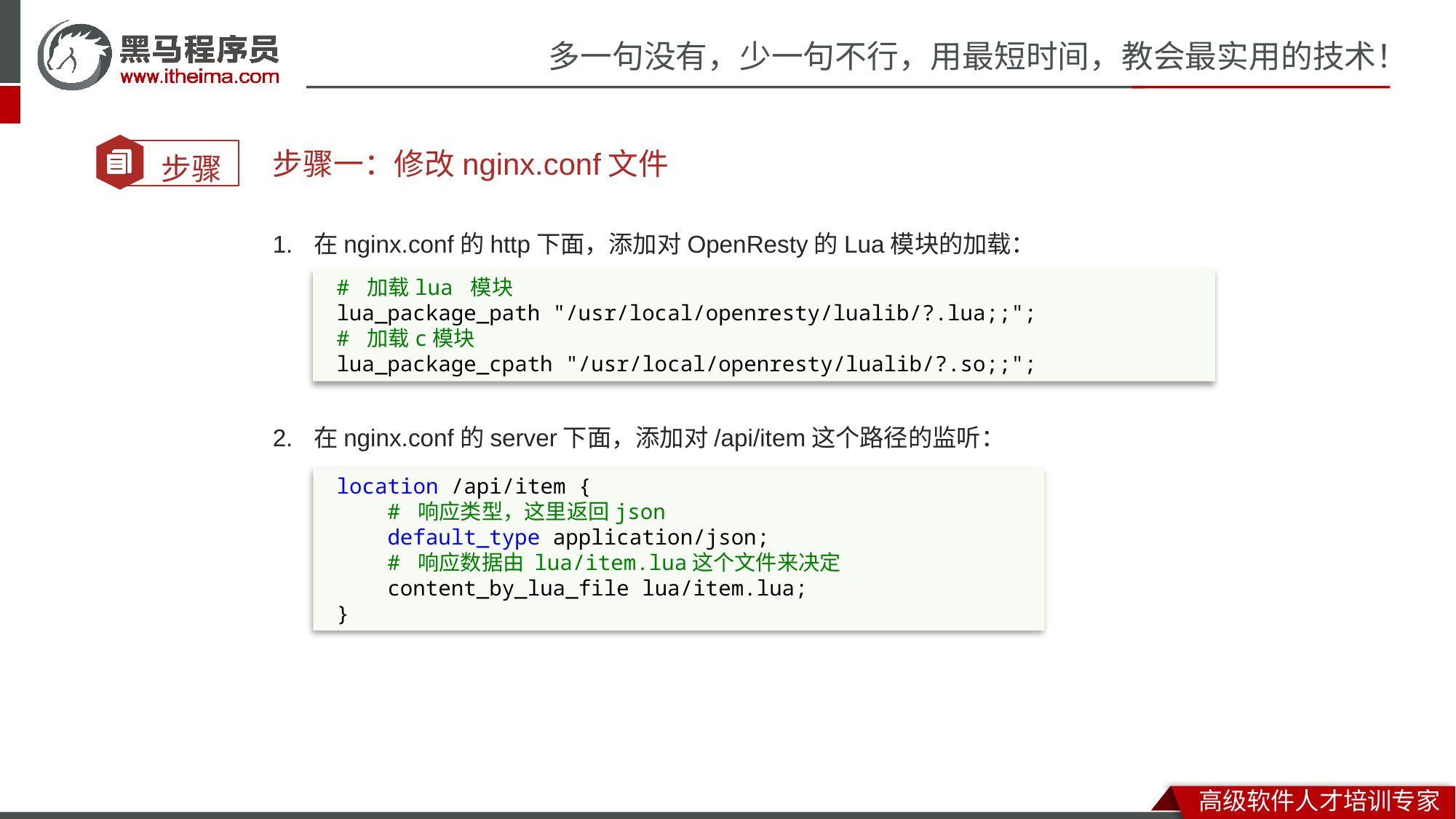

步骤一：修改nginx.conf文件
在nginx.conf的http下面，添加对OpenResty的Lua模块的加载：

在nginx.conf的server下面，添加对/api/item这个路径的监听：

 # 加载lua 模块
 lua_package_path "/usr/local/openresty/lualib/?.lua;;";
 # 加载c模块
 lua_package_cpath "/usr/local/openresty/lualib/?.so;;";
 location /api/item {
     # 响应类型，这里返回json
     default_type application/json;
     # 响应数据由 lua/item.lua这个文件来决定
     content_by_lua_file lua/item.lua;
 }